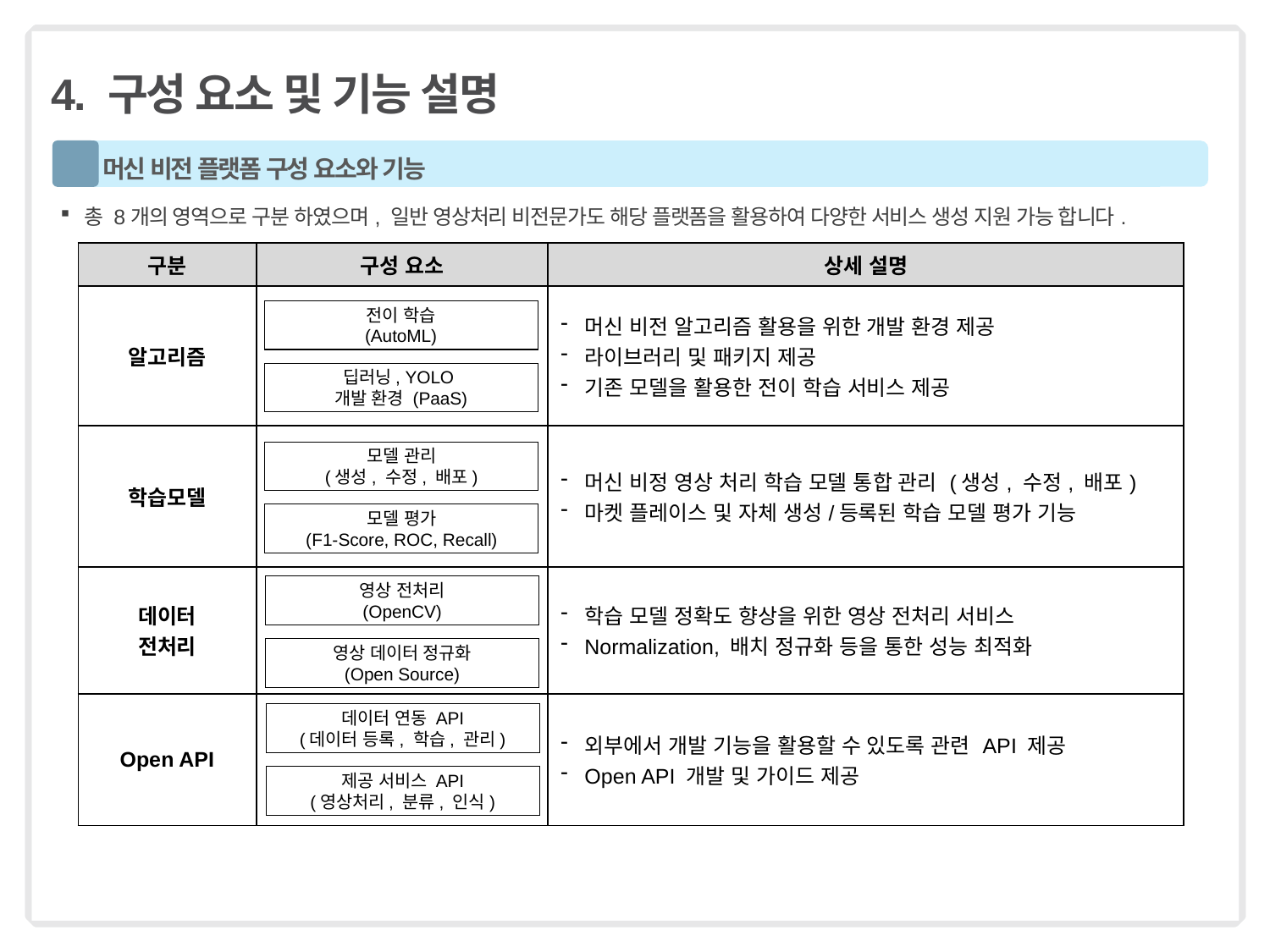

# 4. 구성 요소 및 기능 설명
1
       머신 비전 플랫폼 구성 요소와 기능
총 8개의 영역으로 구분 하였으며, 일반 영상처리 비전문가도 해당 플랫폼을 활용하여 다양한 서비스 생성 지원 가능 합니다.
| 구분 | 구성 요소 | 상세 설명 |
| --- | --- | --- |
| 알고리즘 |  | 머신 비전 알고리즘 활용을 위한 개발 환경 제공 라이브러리 및 패키지 제공 기존 모델을 활용한 전이 학습 서비스 제공 |
| 학습모델 |  | 머신 비정 영상 처리 학습 모델 통합 관리 (생성, 수정, 배포) 마켓 플레이스 및 자체 생성/등록된 학습 모델 평가 기능 |
| 데이터 전처리 |  | 학습 모델 정확도 향상을 위한 영상 전처리 서비스 Normalization, 배치 정규화 등을 통한 성능 최적화 |
| Open API |  | 외부에서 개발 기능을 활용할 수 있도록 관련 API 제공 Open API 개발 및 가이드 제공 |
전이 학습
(AutoML)
딥러닝, YOLO
개발 환경 (PaaS)
모델 관리
(생성, 수정, 배포)
모델 평가
(F1-Score, ROC, Recall)
영상 전처리
(OpenCV)
영상 데이터 정규화
(Open Source)
데이터 연동 API
(데이터 등록, 학습, 관리)
제공 서비스 API
(영상처리, 분류, 인식)